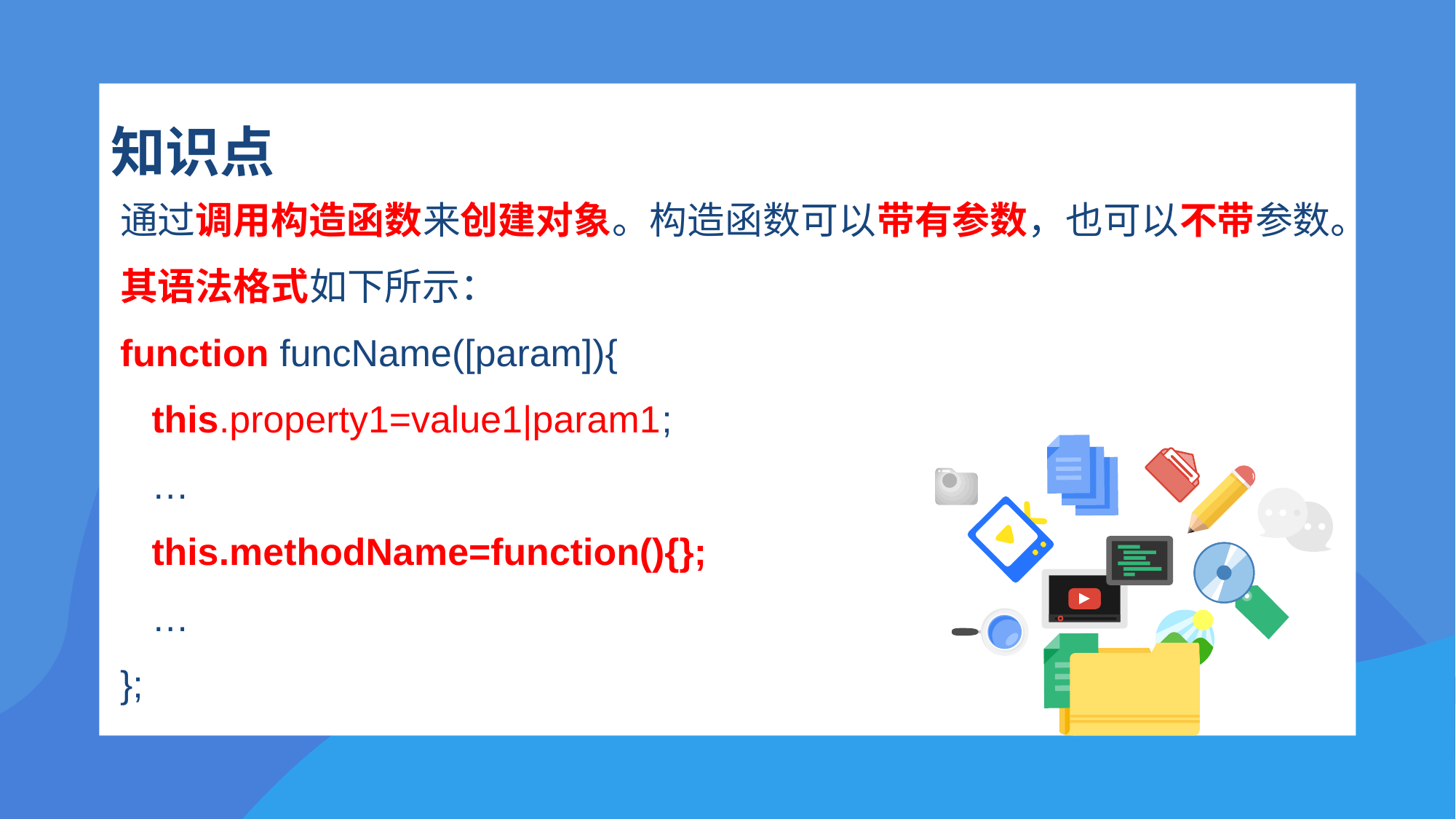

# 知识点
通过调用构造函数来创建对象。构造函数可以带有参数，也可以不带参数。
其语法格式如下所示：
function funcName([param]){
   this.property1=value1|param1;
   …
   this.methodName=function(){};
   …
};